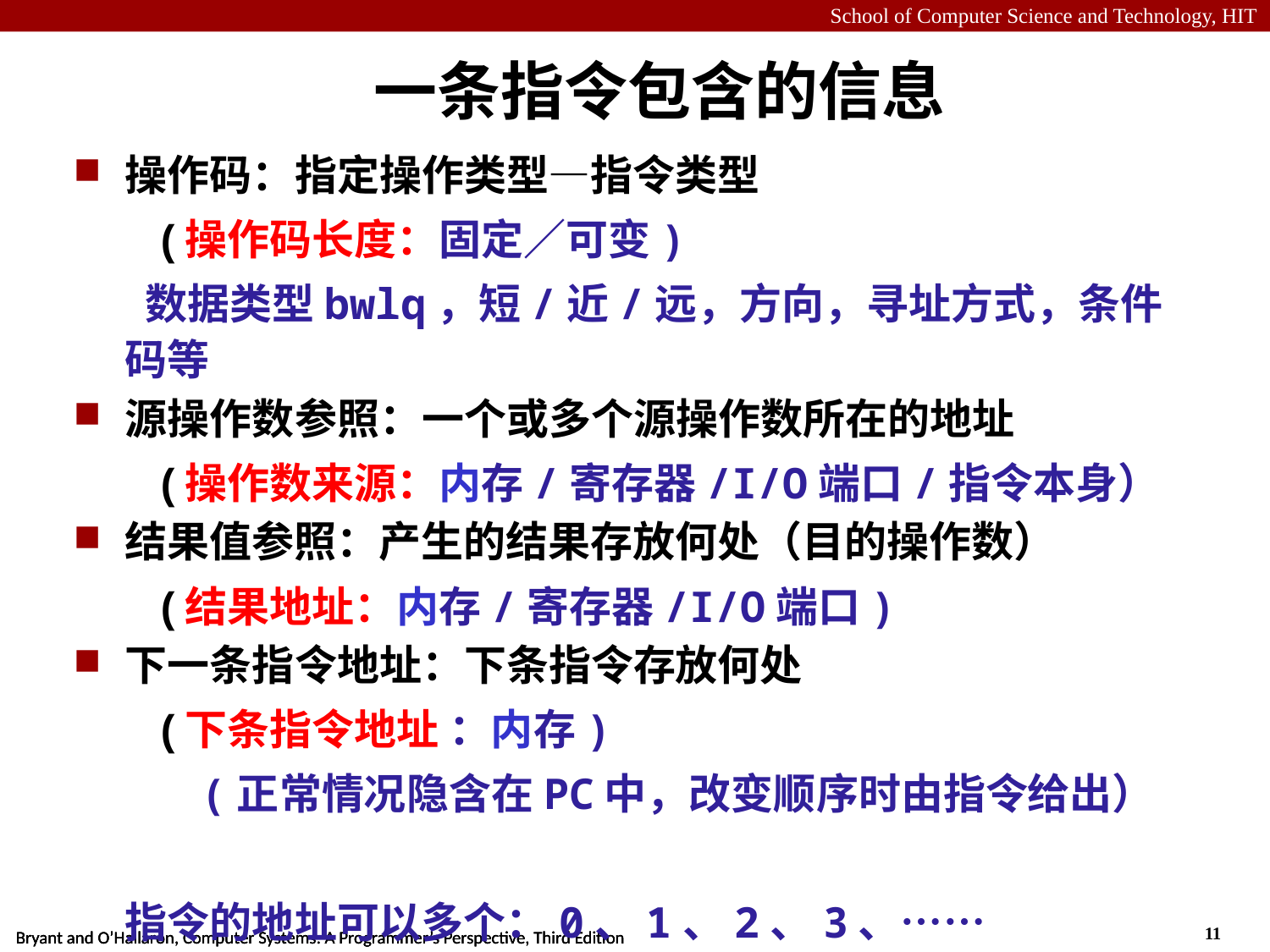

# 一条指令包含的信息
操作码：指定操作类型—指令类型
   (操作码长度：固定／可变)
 数据类型bwlq，短/近/远，方向，寻址方式，条件码等
源操作数参照：一个或多个源操作数所在的地址
   (操作数来源：内存/寄存器/I/O端口/指令本身）
结果值参照：产生的结果存放何处（目的操作数）
   (结果地址：内存/寄存器/I/O端口)
下一条指令地址：下条指令存放何处
   (下条指令地址 ：内存)
   (正常情况隐含在PC中，改变顺序时由指令给出）

指令的地址可以多个：0、1、2、3、……